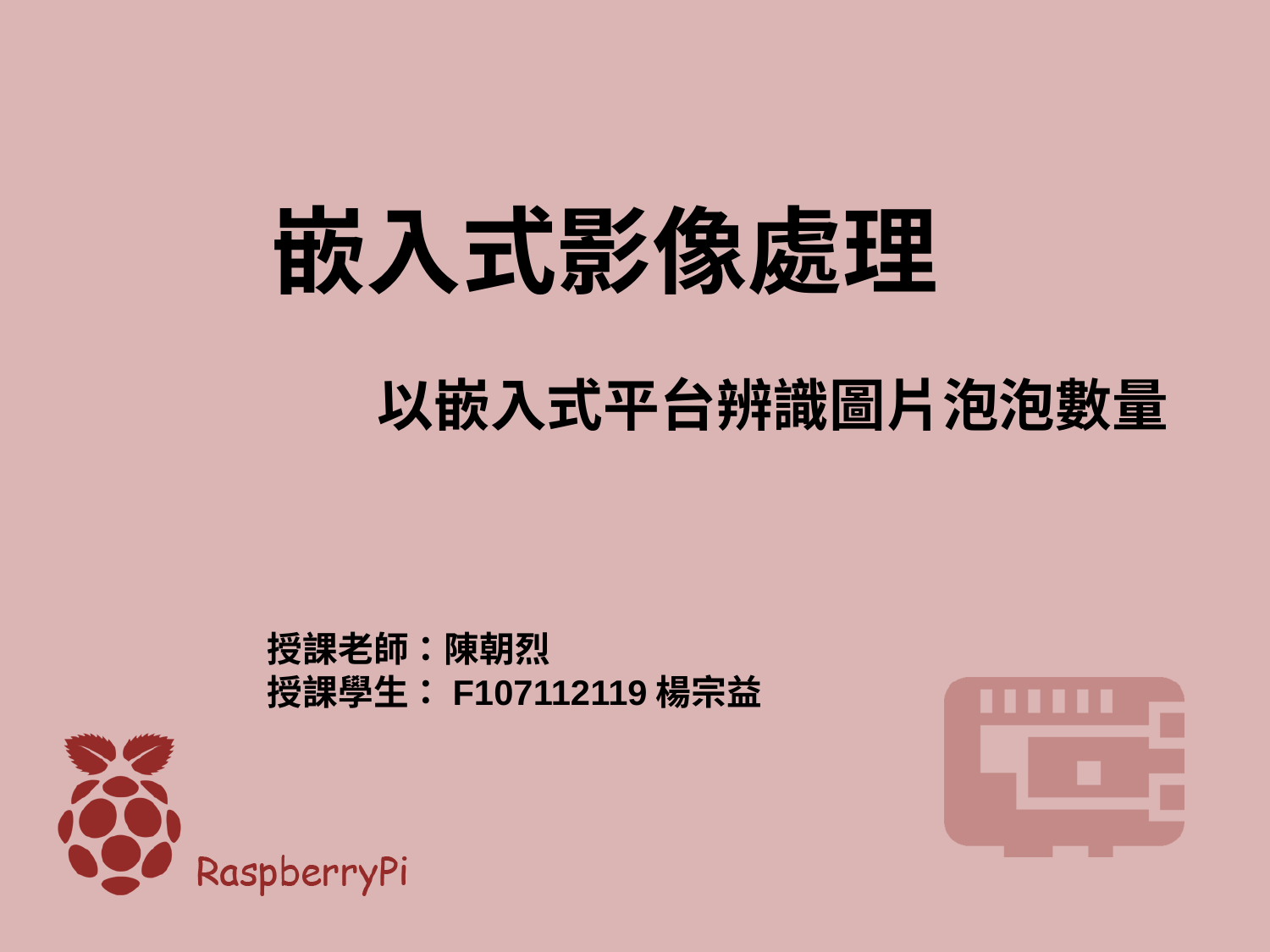

# 嵌入式影像處理
以嵌入式平台辨識圖片泡泡數量
授課老師：陳朝烈
授課學生：F107112119楊宗益